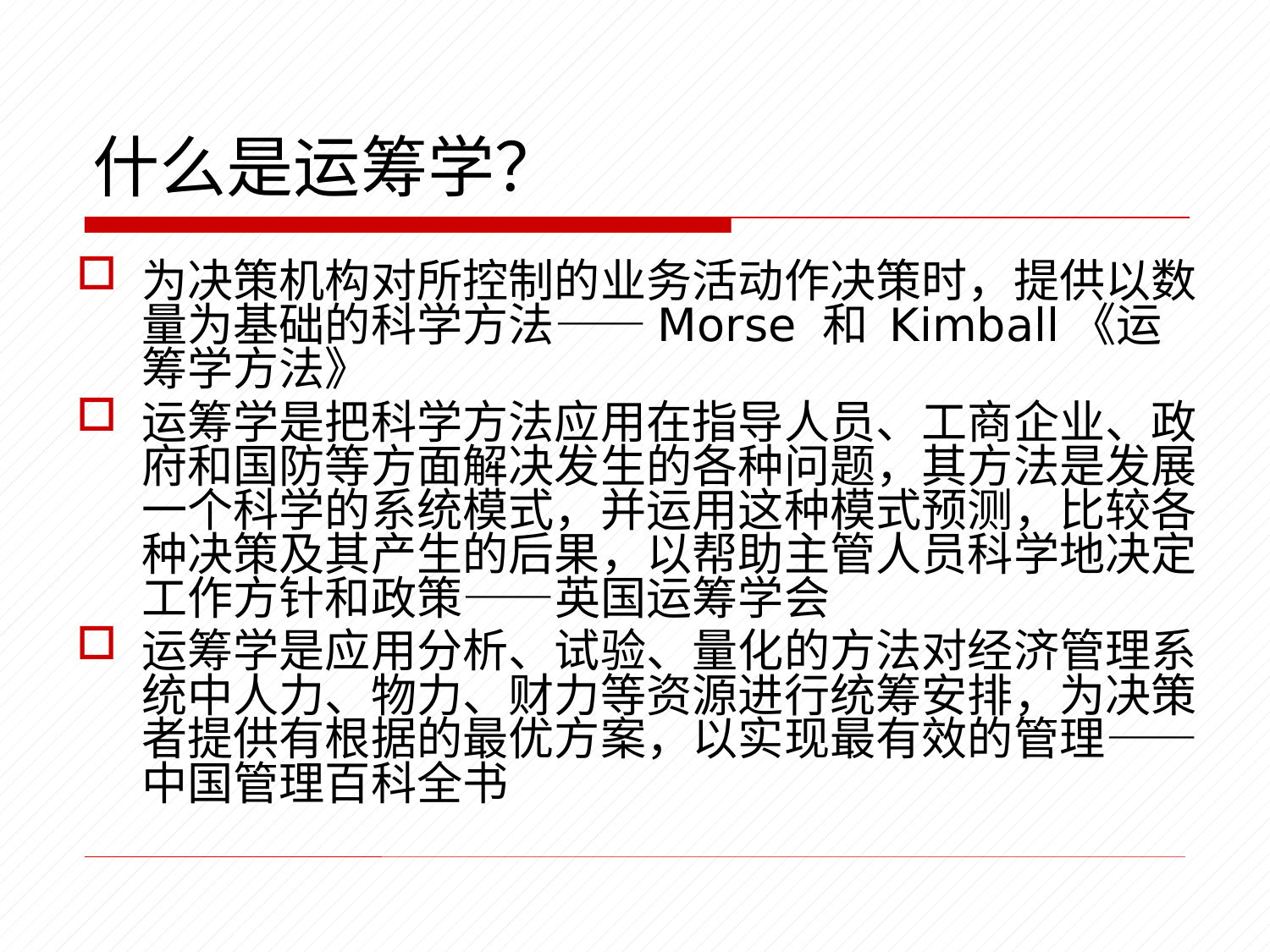

# 什么是运筹学？
为决策机构对所控制的业务活动作决策时，提供以数量为基础的科学方法——Morse 和 Kimball《运筹学方法》
运筹学是把科学方法应用在指导人员、工商企业、政府和国防等方面解决发生的各种问题，其方法是发展一个科学的系统模式，并运用这种模式预测，比较各种决策及其产生的后果，以帮助主管人员科学地决定工作方针和政策——英国运筹学会
运筹学是应用分析、试验、量化的方法对经济管理系统中人力、物力、财力等资源进行统筹安排，为决策者提供有根据的最优方案，以实现最有效的管理——中国管理百科全书